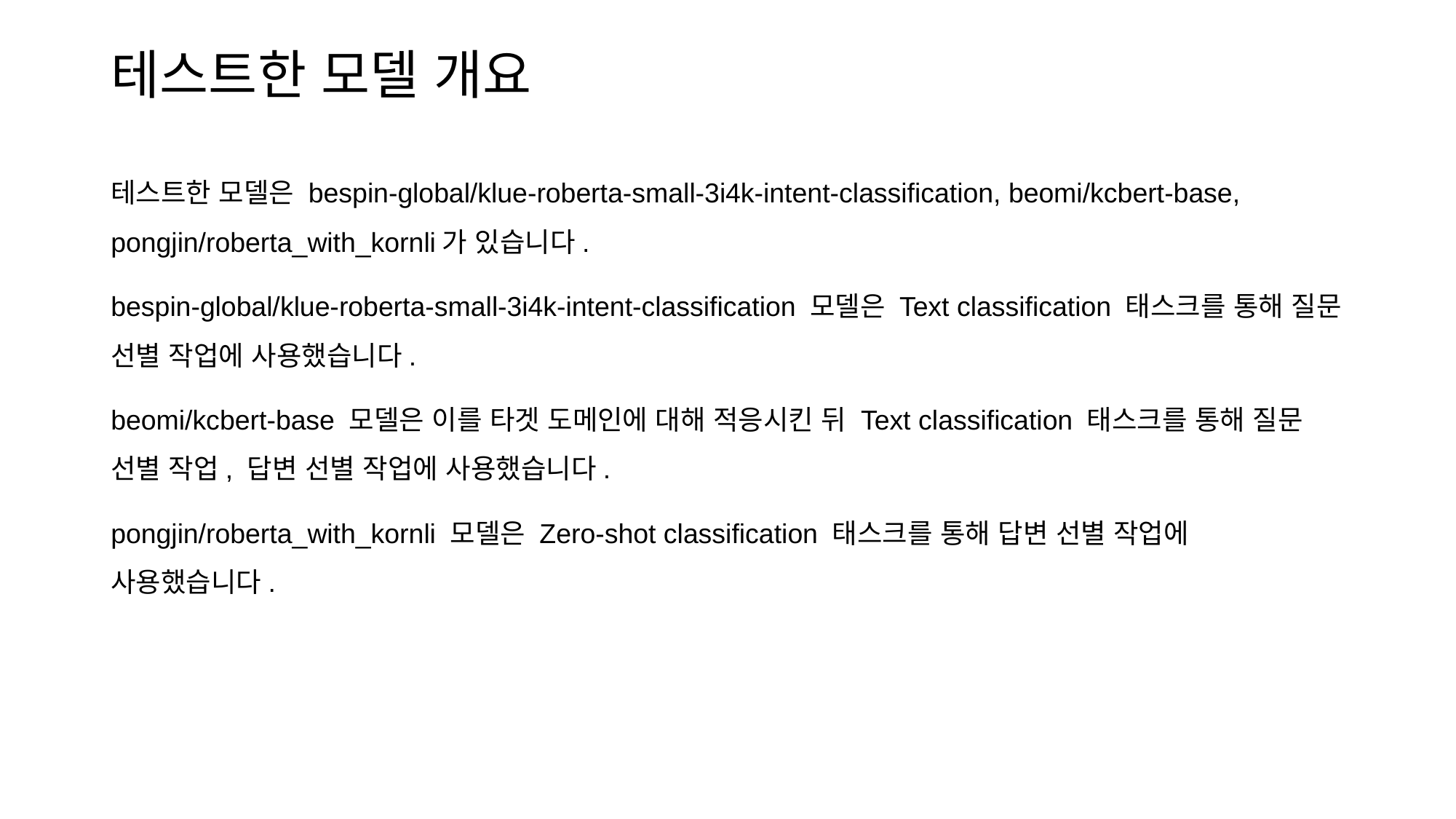

# 테스트한 모델 개요
테스트한 모델은 bespin-global/klue-roberta-small-3i4k-intent-classification, beomi/kcbert-base, pongjin/roberta_with_kornli가 있습니다.
bespin-global/klue-roberta-small-3i4k-intent-classification 모델은 Text classification 태스크를 통해 질문 선별 작업에 사용했습니다.
beomi/kcbert-base 모델은 이를 타겟 도메인에 대해 적응시킨 뒤 Text classification 태스크를 통해 질문 선별 작업, 답변 선별 작업에 사용했습니다.
pongjin/roberta_with_kornli 모델은 Zero-shot classification 태스크를 통해 답변 선별 작업에 사용했습니다.